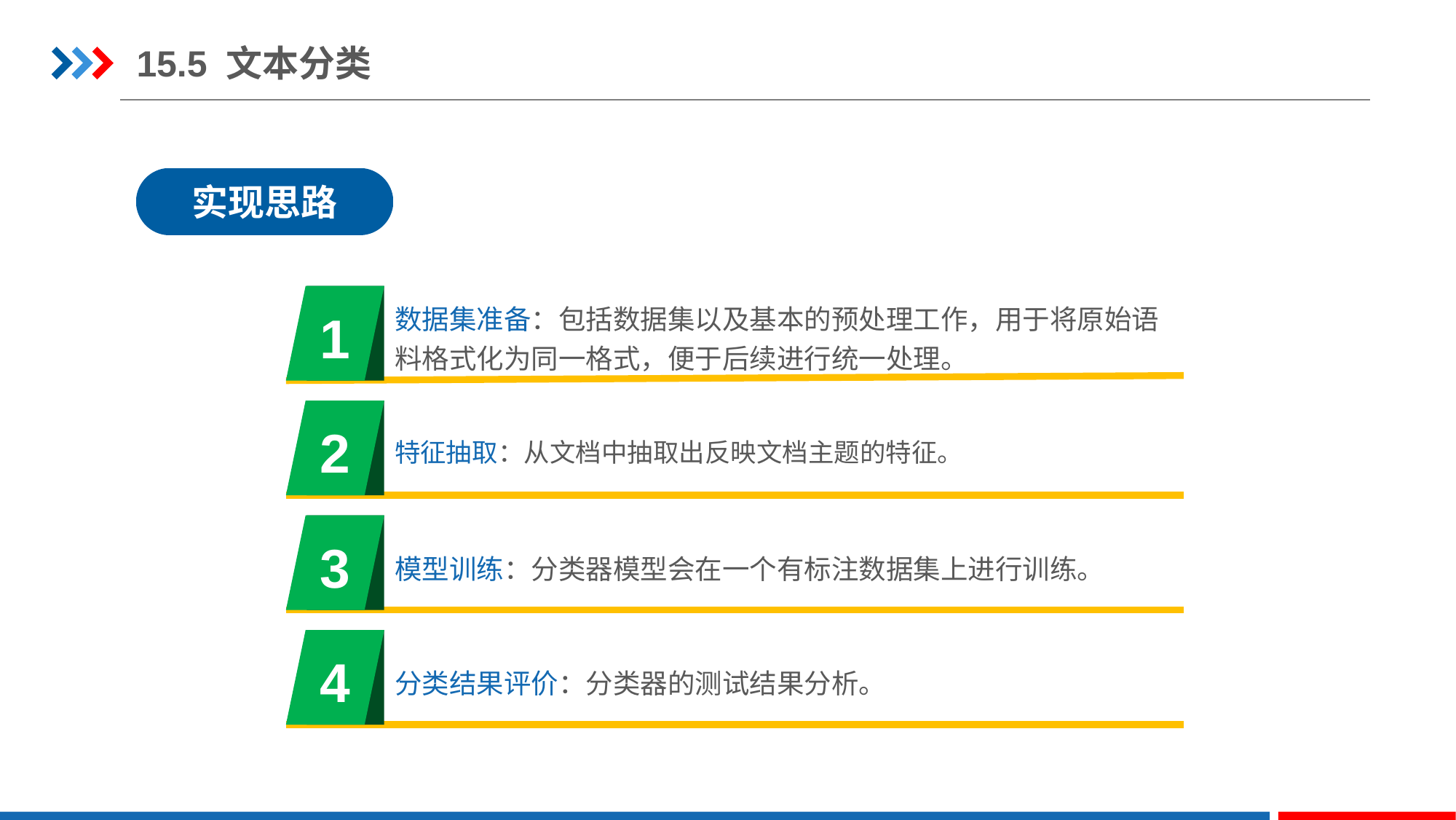

15.5 文本分类
实现思路

1
数据集准备：包括数据集以及基本的预处理工作，用于将原始语料格式化为同一格式，便于后续进行统一处理。

2
特征抽取：从文档中抽取出反映文档主题的特征。

3
模型训练：分类器模型会在一个有标注数据集上进行训练。

4
分类结果评价：分类器的测试结果分析。